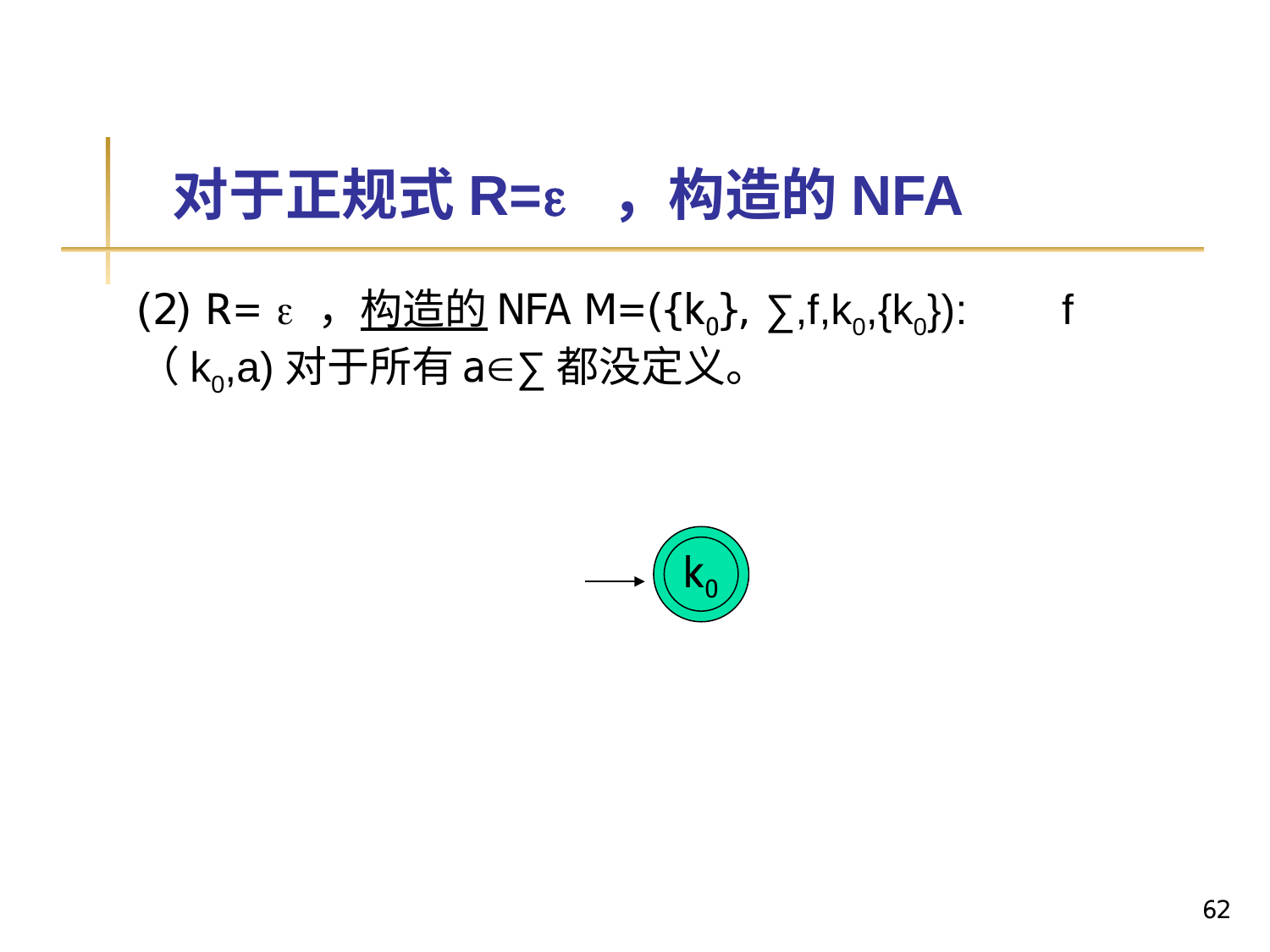

# 对于正规式R=ε  ，构造的NFA
(2) R= ε ，构造的NFA M=({k0}, ∑,f,k0,{k0}):        f（k0,a)对于所有a∈∑都没定义。

k0

62